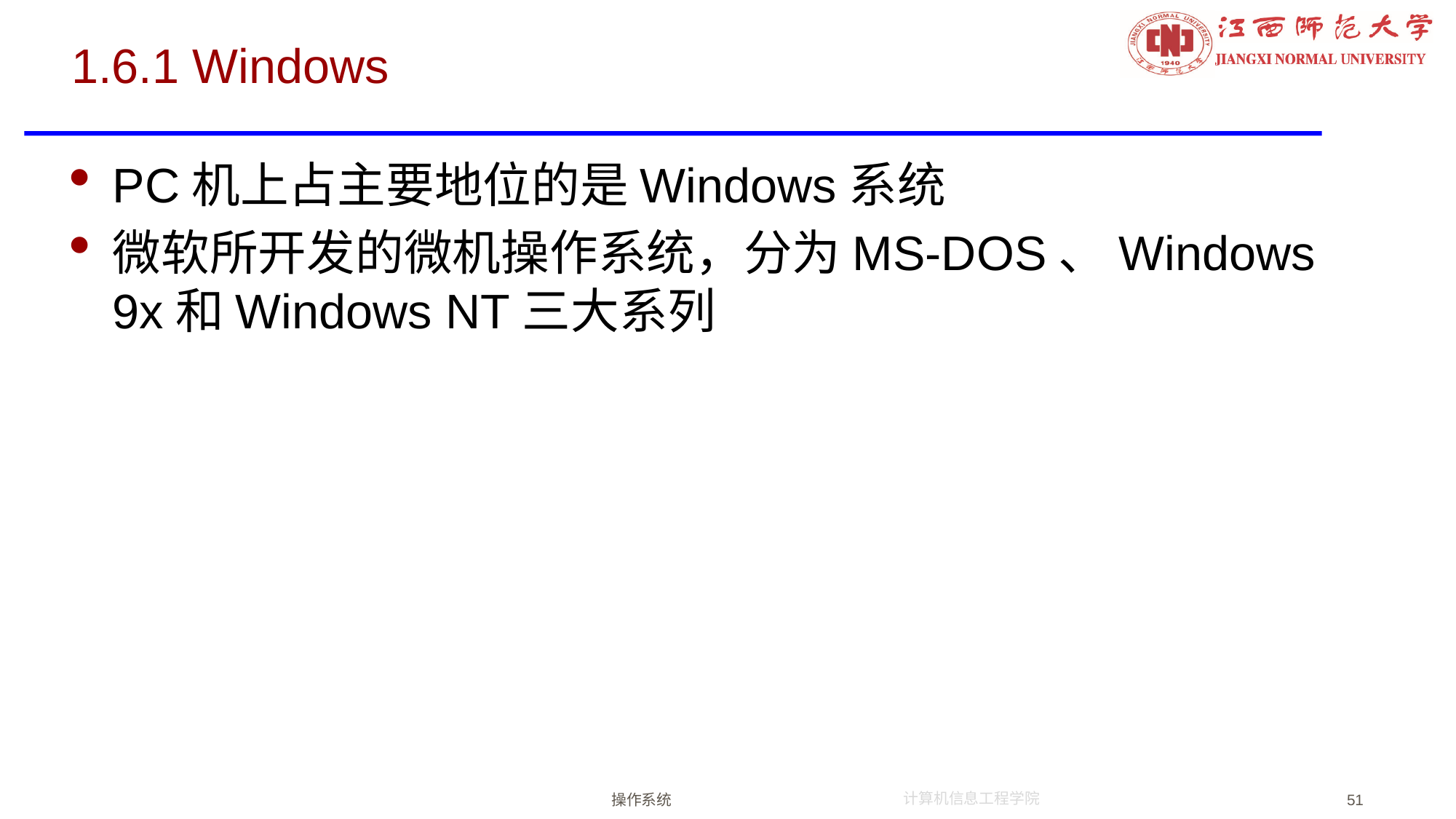

# 1.6.1 Windows
PC机上占主要地位的是Windows系统
微软所开发的微机操作系统，分为MS-DOS、Windows 9x和Windows NT三大系列

操作系统
51